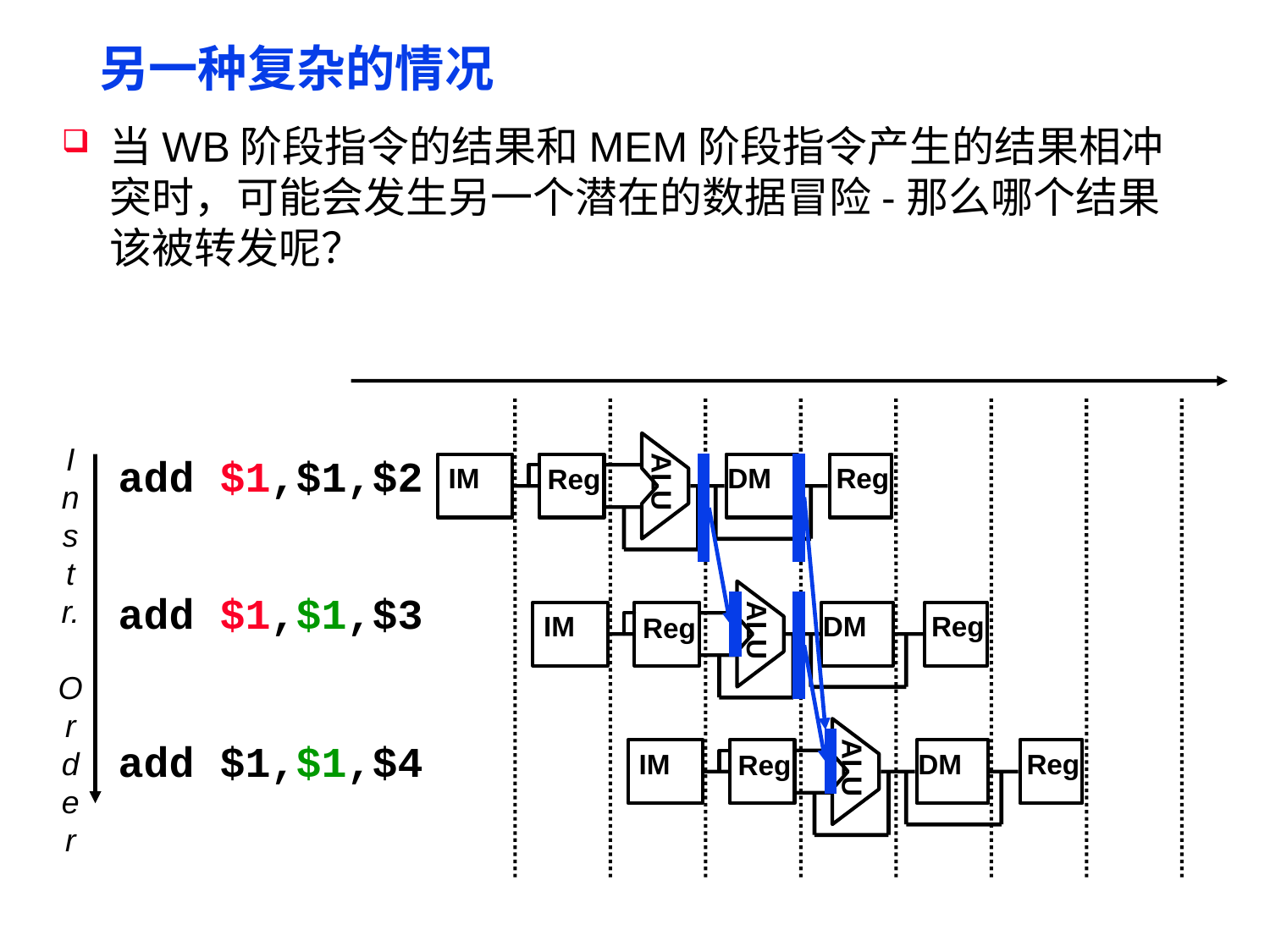

# 另一种复杂的情况
当WB阶段指令的结果和MEM阶段指令产生的结果相冲突时，可能会发生另一个潜在的数据冒险-那么哪个结果该被转发呢？

I
n
s
t
r.

O
r
d
e
r

ALU

IM

DM
Reg
Reg

add $1,$1,$2

add $1,$1,$3

ALU

IM

DM
Reg
Reg

ALU

IM

DM
Reg
Reg

add $1,$1,$4